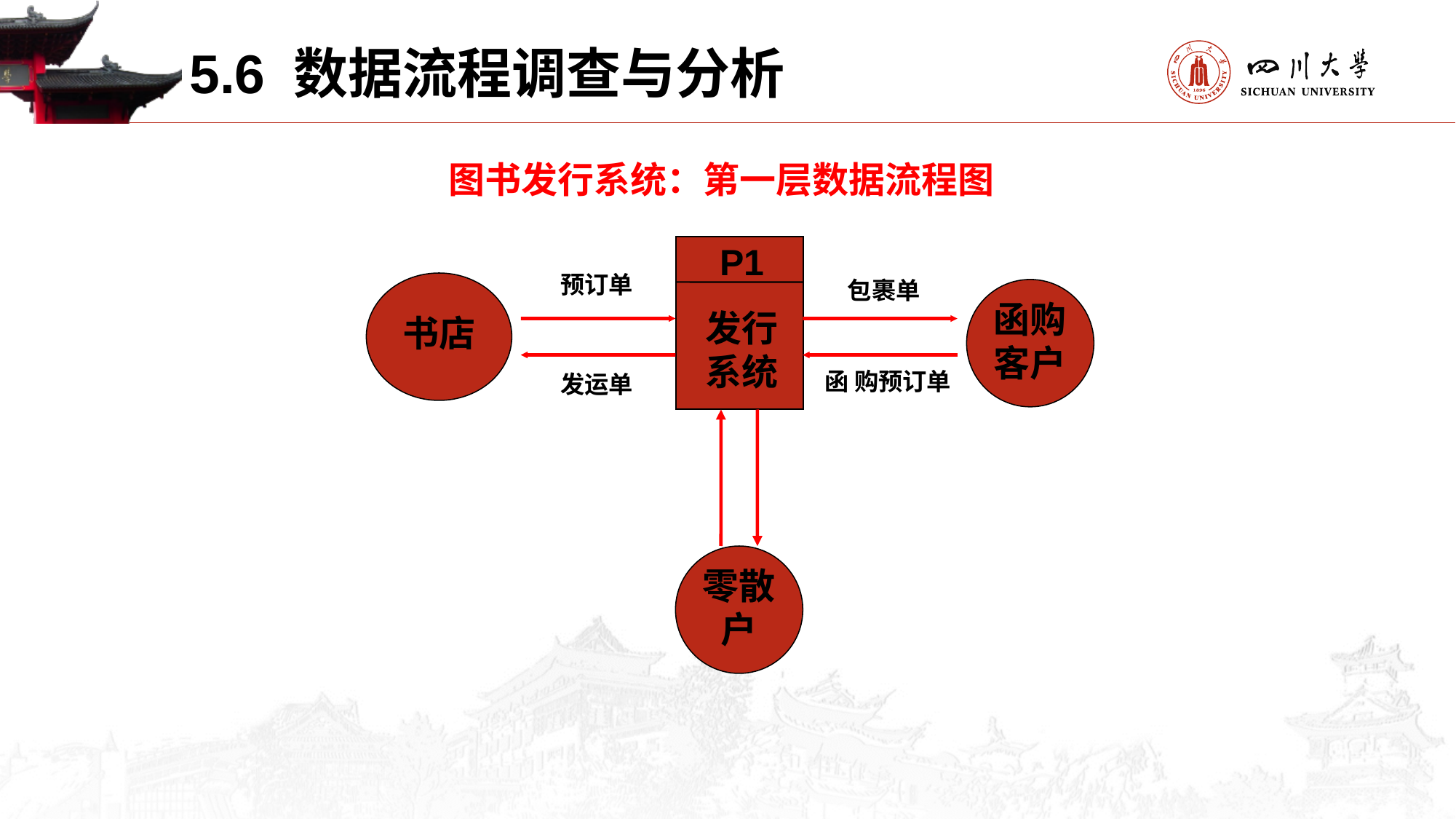

5.6 数据流程调查与分析

图书发行系统：第一层数据流程图
P1

预订单
包裹单

书店

函购客户

发行
系统

函 购预订单
发运单

零散户